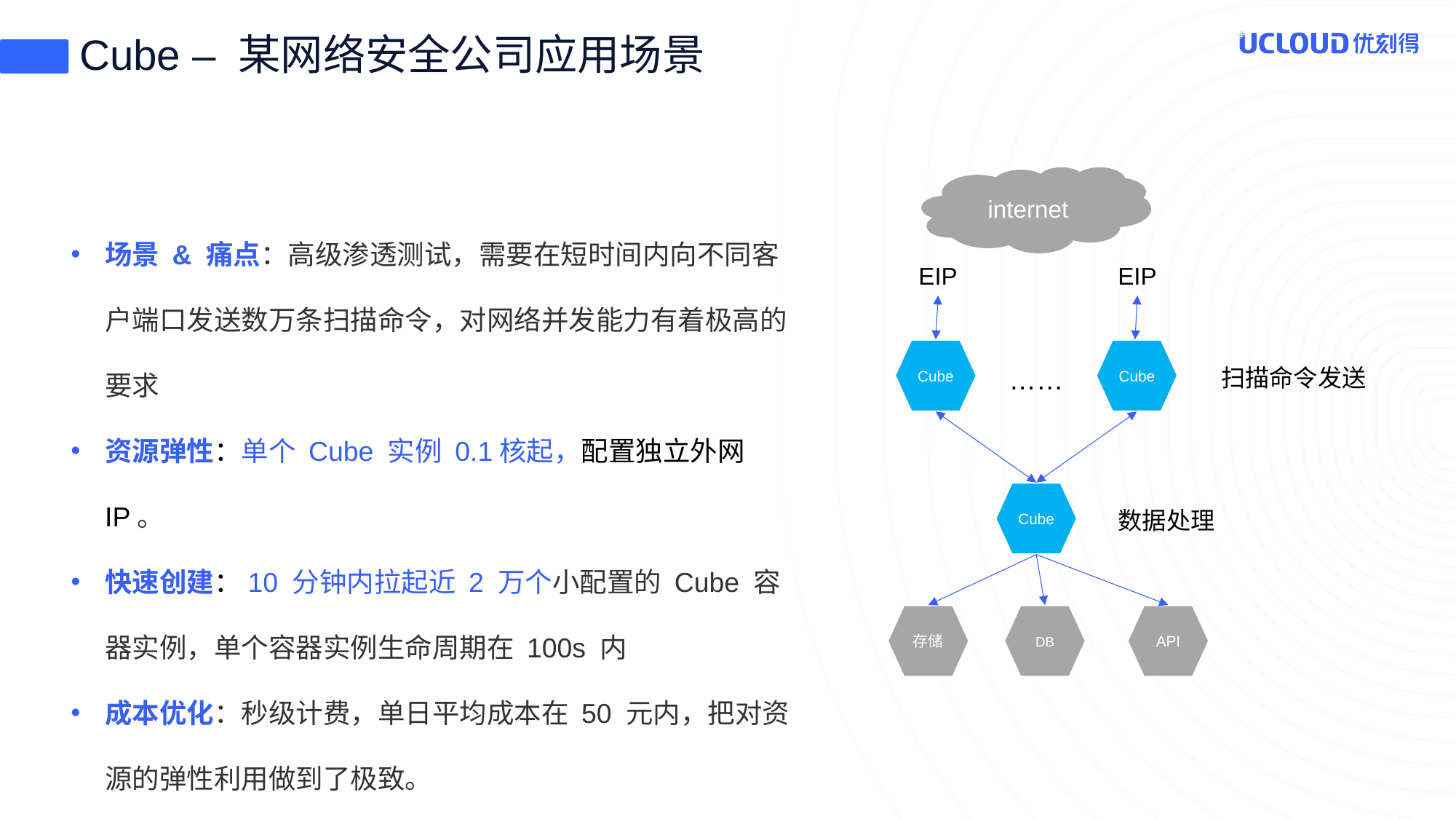

# Cube – 某网络安全公司应用场景
internet
场景 & 痛点：高级渗透测试，需要在短时间内向不同客户端口发送数万条扫描命令，对网络并发能力有着极高的要求
资源弹性：单个 Cube 实例 0.1核起，配置独立外网IP。
快速创建：10 分钟内拉起近 2 万个小配置的 Cube 容器实例，单个容器实例生命周期在 100s 内
成本优化：秒级计费，单日平均成本在 50 元内，把对资源的弹性利用做到了极致。
EIP
EIP

Cube
Cube
……
扫描命令发送

Cube
数据处理
存储
DB
API